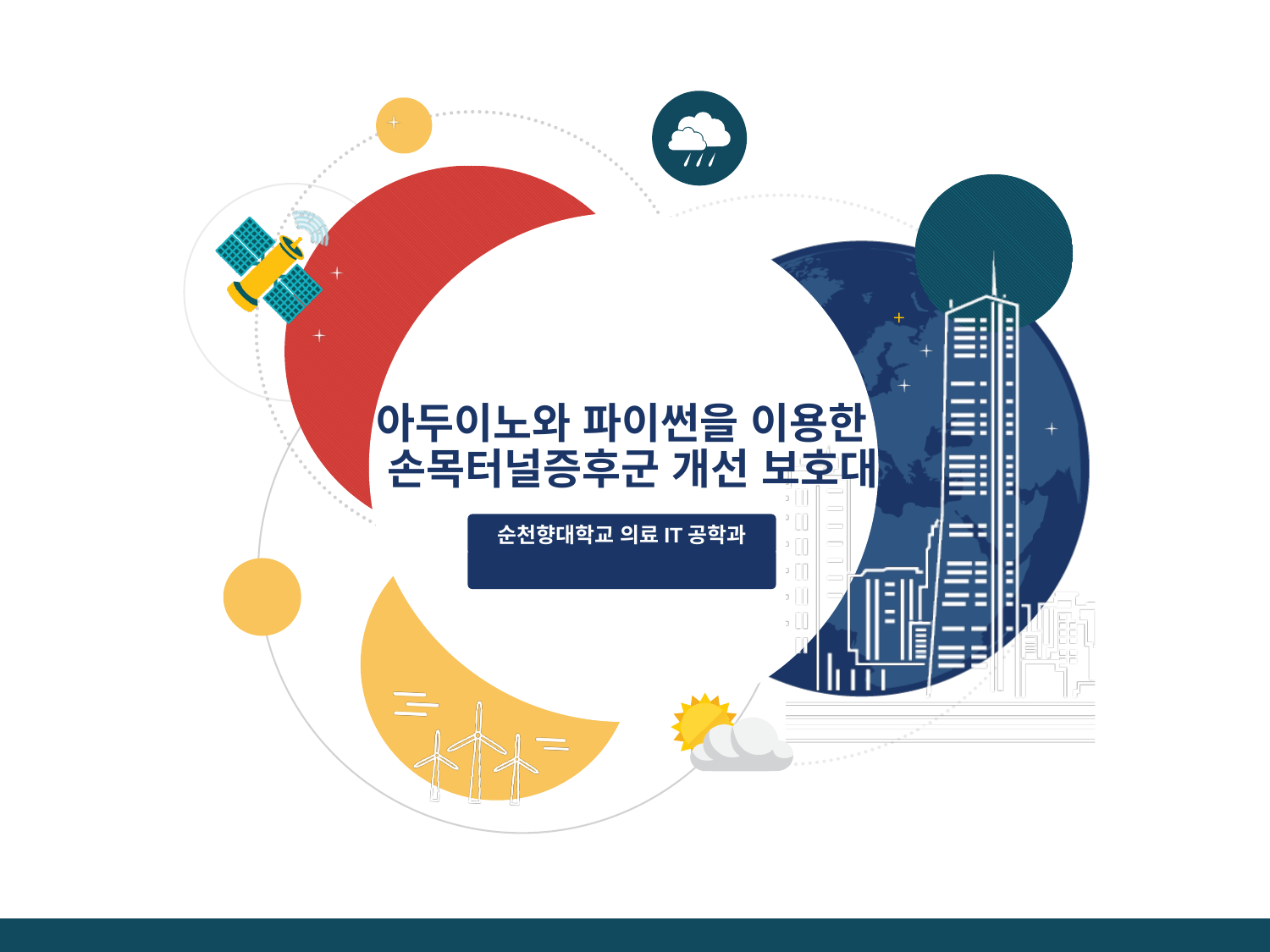

아두이노와 파이썬을 이용한
 손목터널증후군 개선 보호대
순천향대학교 의료IT공학과
20185119 이재헌